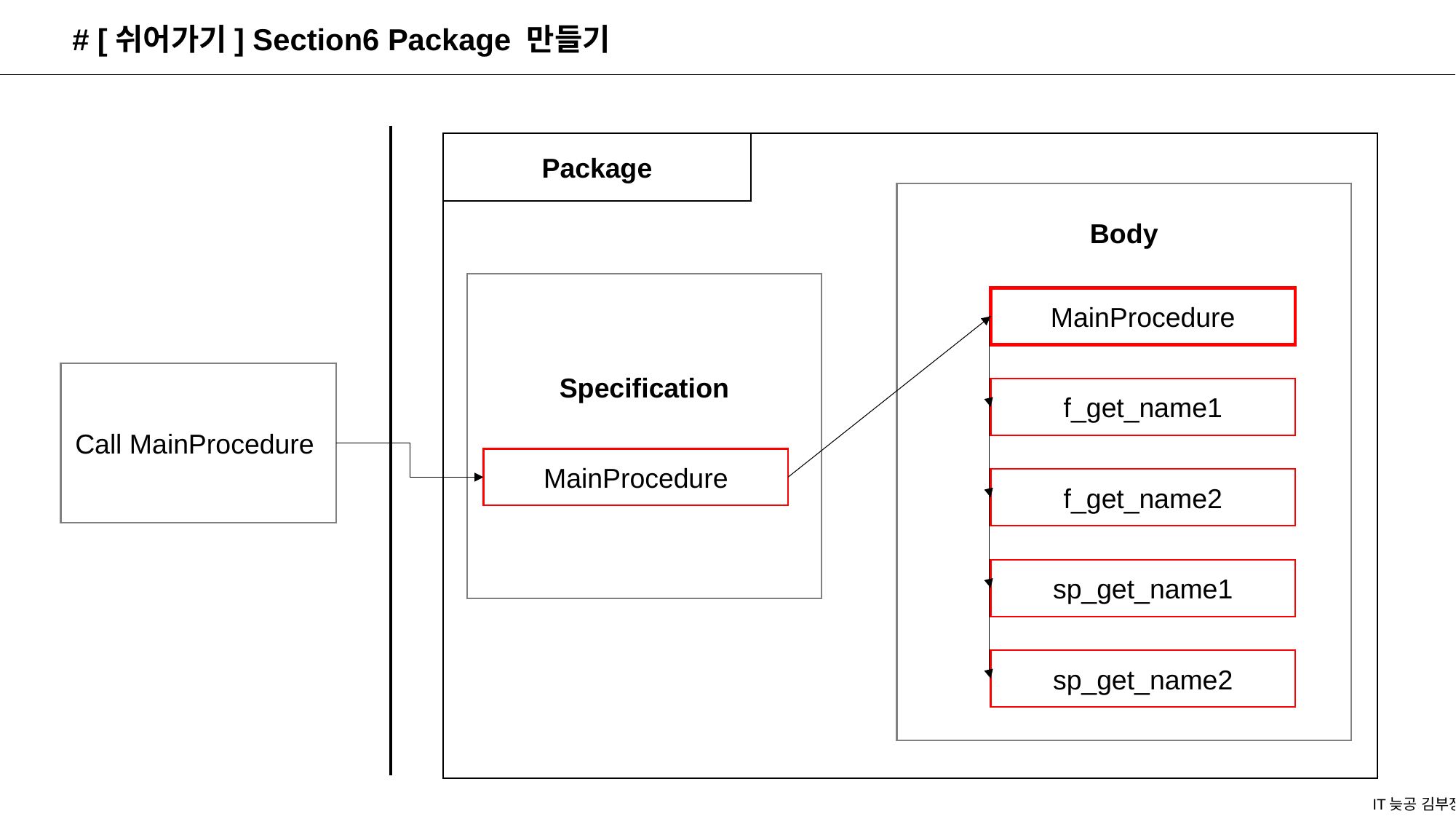

# [쉬어가기] Section6 Package 만들기

Package
Body

Specification

MainProcedure
Call MainProcedure
f_get_name1
MainProcedure
f_get_name2
sp_get_name1
sp_get_name2
IT늦공 김부장